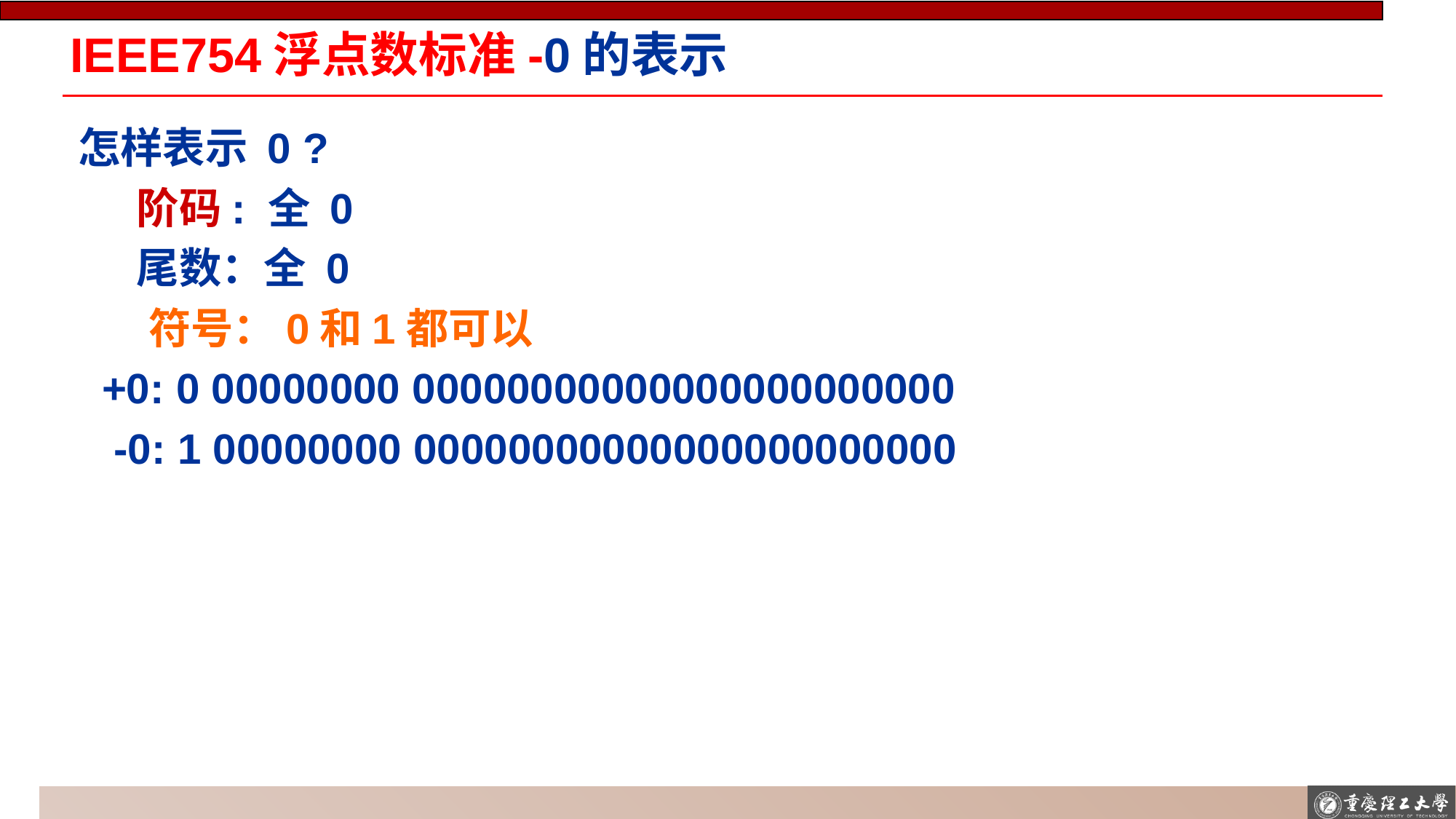

# IEEE754浮点数标准-0的表示
怎样表示 0 ?
     阶码: 全 0
     尾数：全 0
	  符号：0和1都可以
  +0: 0 00000000 00000000000000000000000
   -0: 1 00000000 00000000000000000000000